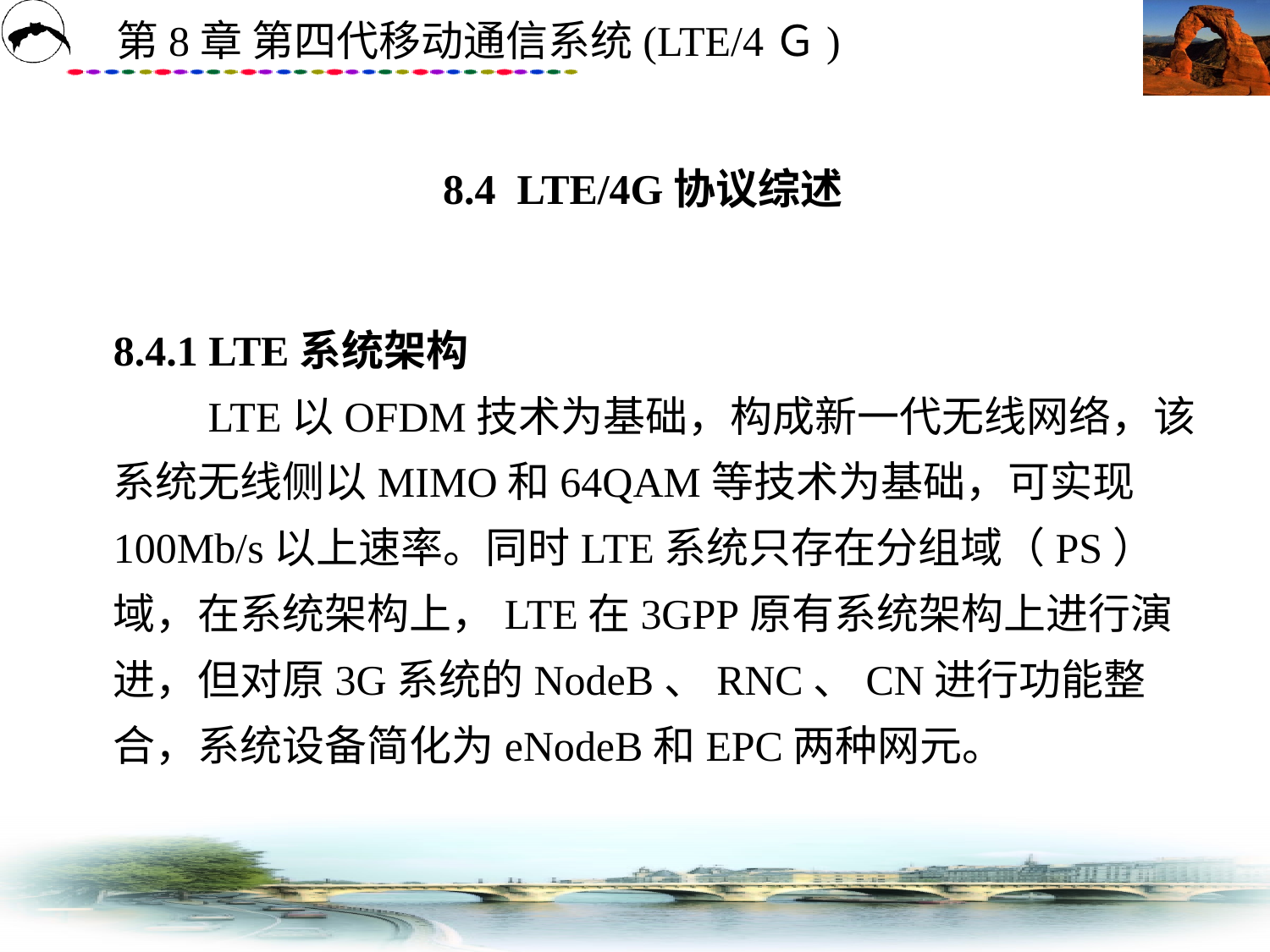

# 8.4  LTE/4G协议综述
8.4.1 LTE系统架构
　　LTE以OFDM技术为基础，构成新一代无线网络，该系统无线侧以MIMO和64QAM等技术为基础，可实现100Mb/s以上速率。同时LTE系统只存在分组域（PS）域，在系统架构上，LTE在3GPP原有系统架构上进行演进，但对原3G系统的NodeB、RNC、CN进行功能整合，系统设备简化为eNodeB和EPC两种网元。